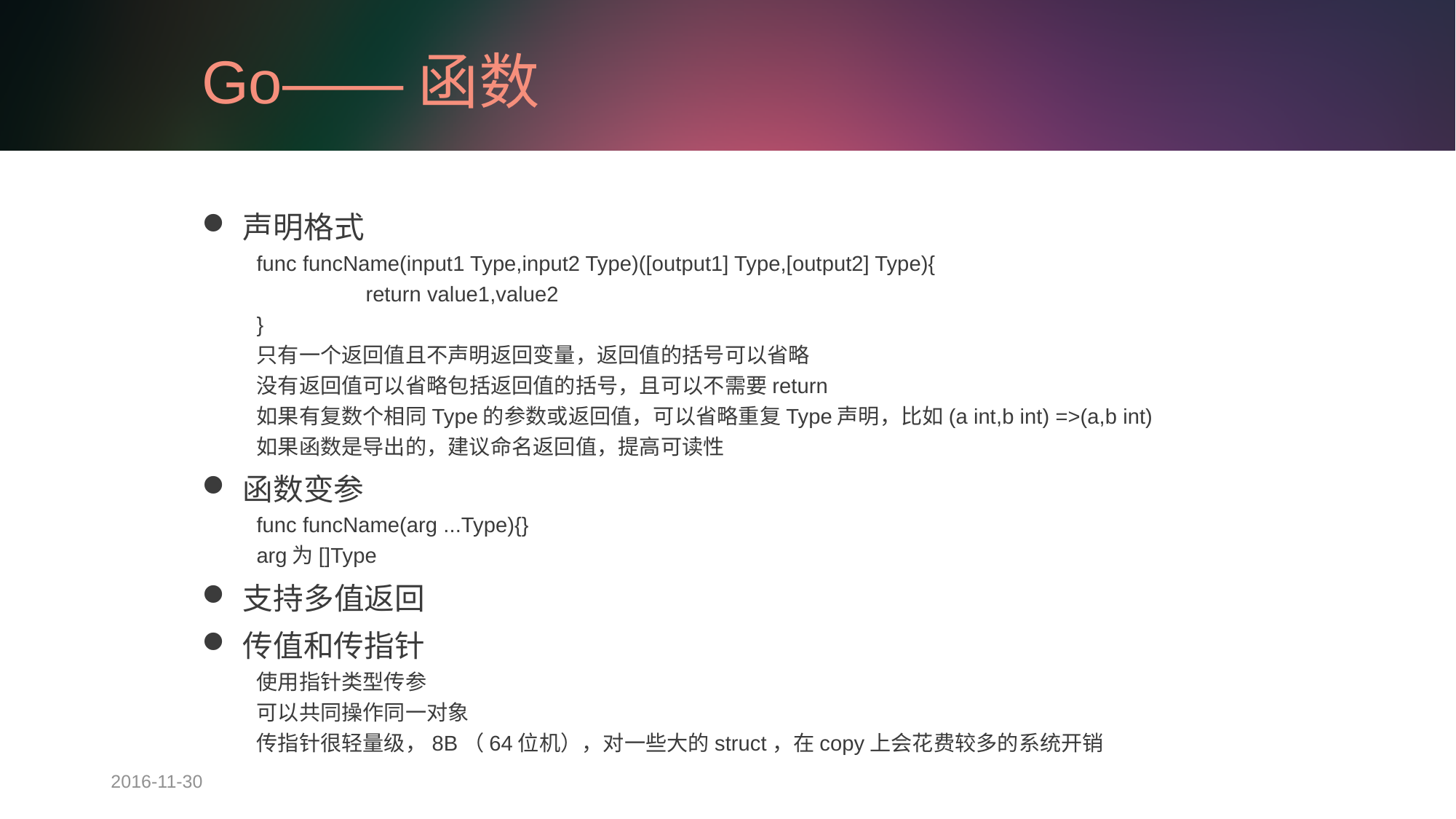

# Go——函数
声明格式
func funcName(input1 Type,input2 Type)([output1] Type,[output2] Type){
	return value1,value2
}
只有一个返回值且不声明返回变量，返回值的括号可以省略
没有返回值可以省略包括返回值的括号，且可以不需要return
如果有复数个相同Type的参数或返回值，可以省略重复Type声明，比如(a int,b int) =>(a,b int)
如果函数是导出的，建议命名返回值，提高可读性
函数变参
func funcName(arg ...Type){}
arg为[]Type
支持多值返回
传值和传指针
使用指针类型传参
可以共同操作同一对象
传指针很轻量级，8B（64位机），对一些大的struct，在copy上会花费较多的系统开销

2016-11-30
18